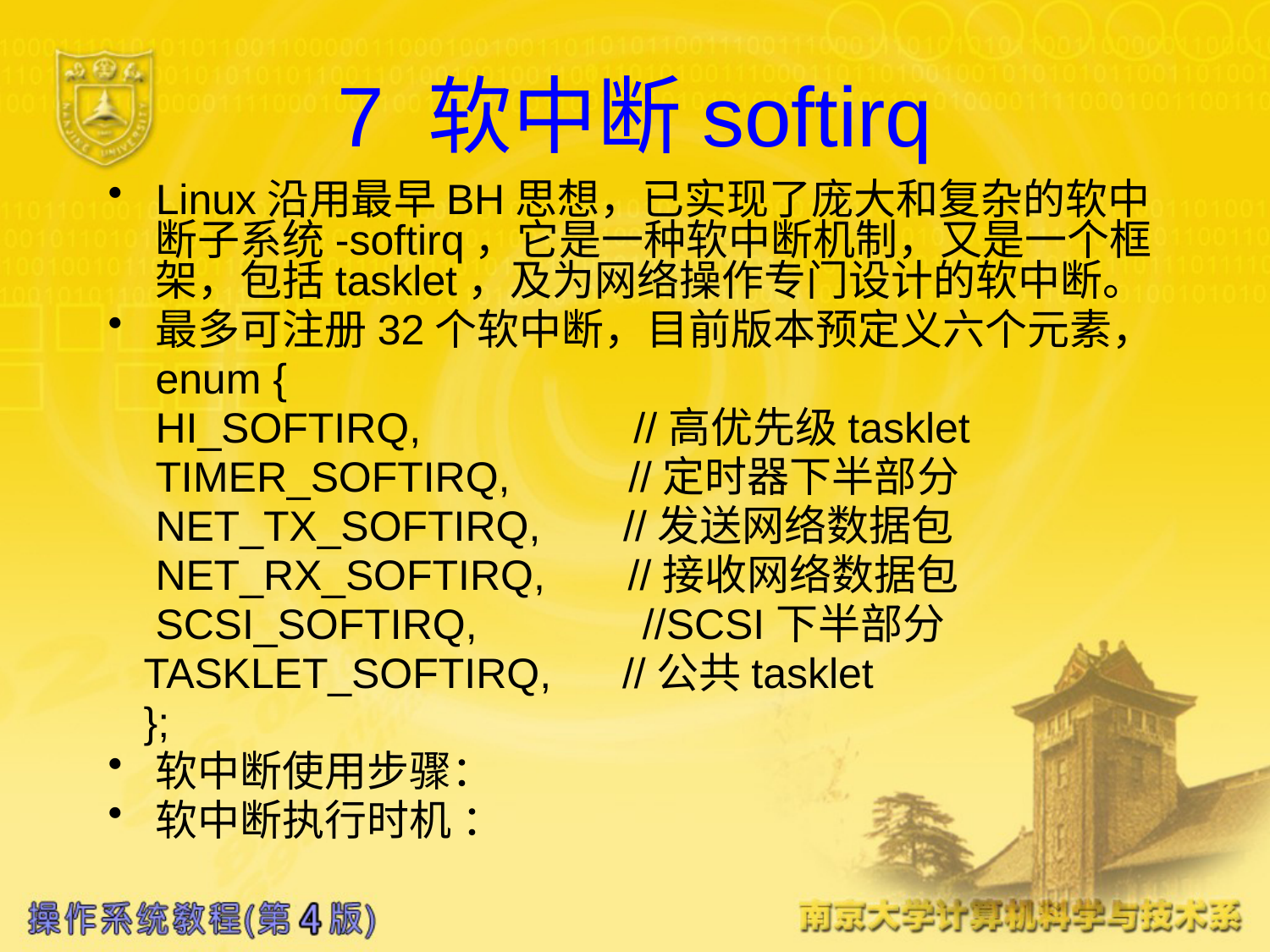

# 7 软中断softirq
Linux沿用最早BH思想，已实现了庞大和复杂的软中断子系统-softirq，它是一种软中断机制，又是一个框架，包括tasklet，及为网络操作专门设计的软中断。
最多可注册32个软中断，目前版本预定义六个元素，
    enum {
    HI_SOFTIRQ,                  //高优先级tasklet
    TIMER_SOFTIRQ,          //定时器下半部分
    NET_TX_SOFTIRQ,       //发送网络数据包
    NET_RX_SOFTIRQ,       //接收网络数据包
    SCSI_SOFTIRQ,              //SCSI下半部分
   TASKLET_SOFTIRQ,      //公共tasklet
   };
软中断使用步骤：
软中断执行时机 ：